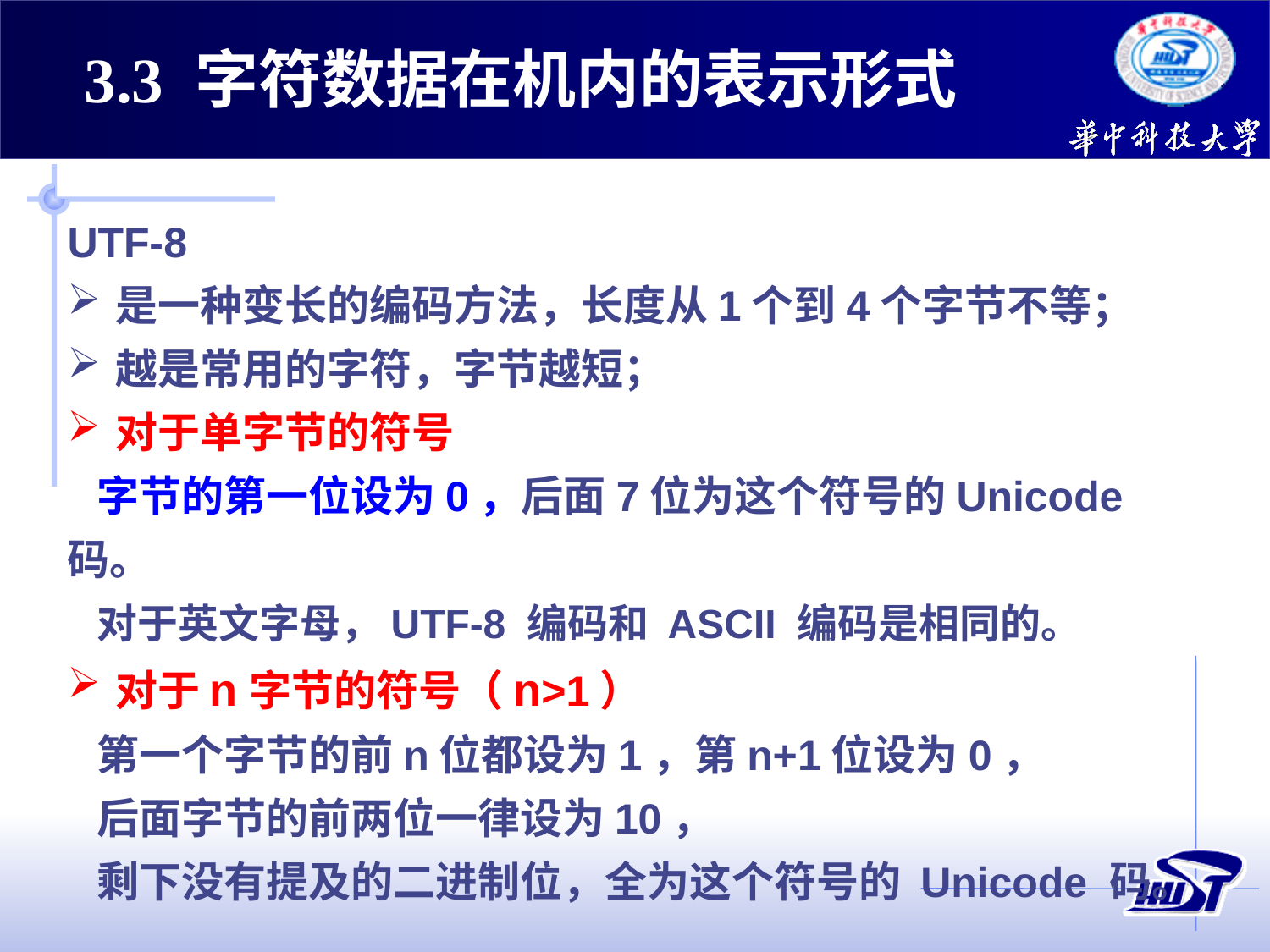

3.3 字符数据在机内的表示形式
UTF-8
是一种变长的编码方法，长度从1个到4个字节不等；
越是常用的字符，字节越短；
对于单字节的符号
  字节的第一位设为0，后面7位为这个符号的Unicode码。
  对于英文字母，UTF-8 编码和 ASCII 编码是相同的。
对于n字节的符号（n>1）
  第一个字节的前n位都设为1，第n+1位设为0，
  后面字节的前两位一律设为10，
  剩下没有提及的二进制位，全为这个符号的 Unicode 码。